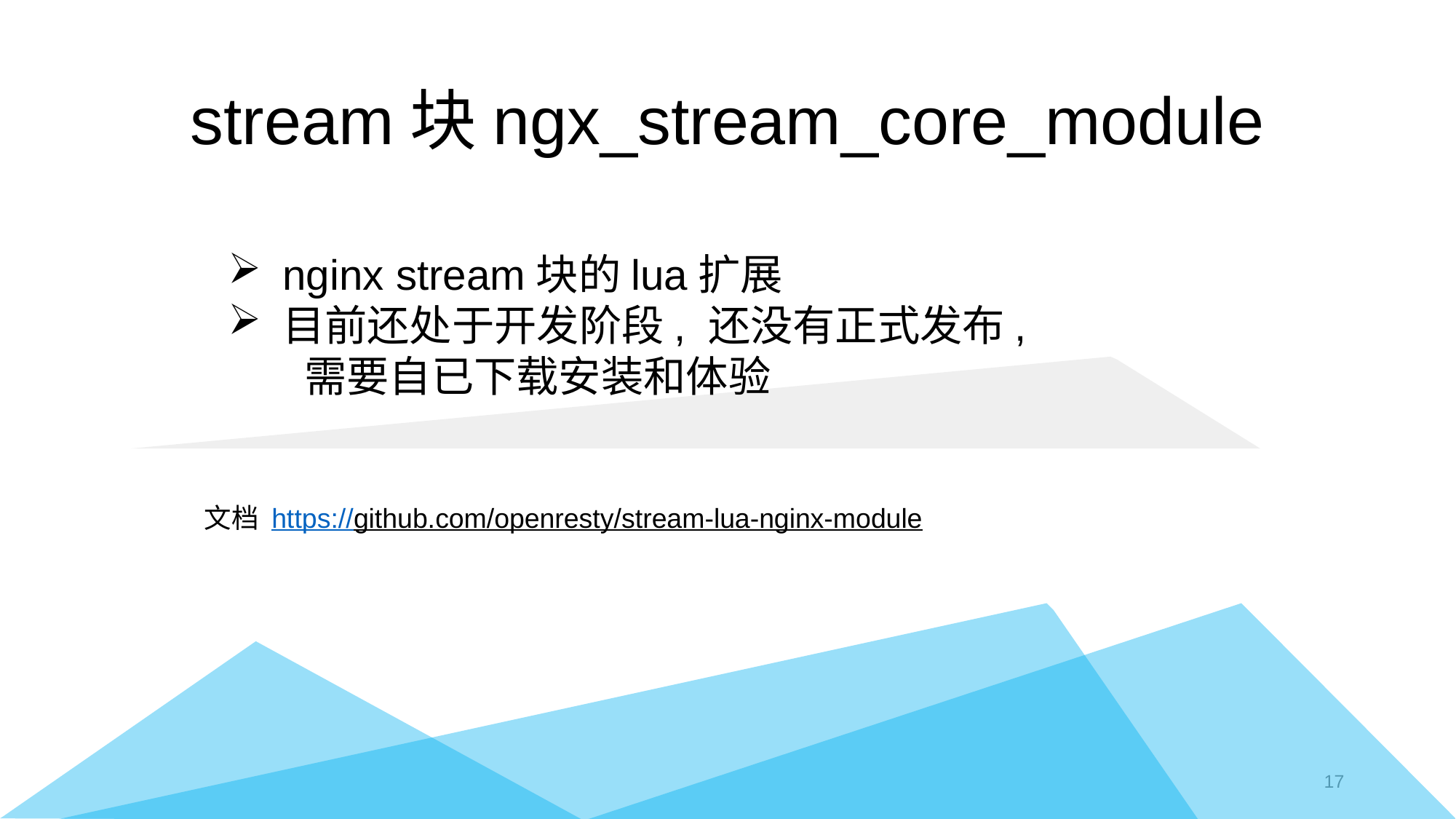

# stream块ngx_stream_core_module
nginx stream块的lua扩展
目前还处于开发阶段, 还没有正式发布, 需要自已下载安装和体验

文档 https://github.com/openresty/stream-lua-nginx-module

17